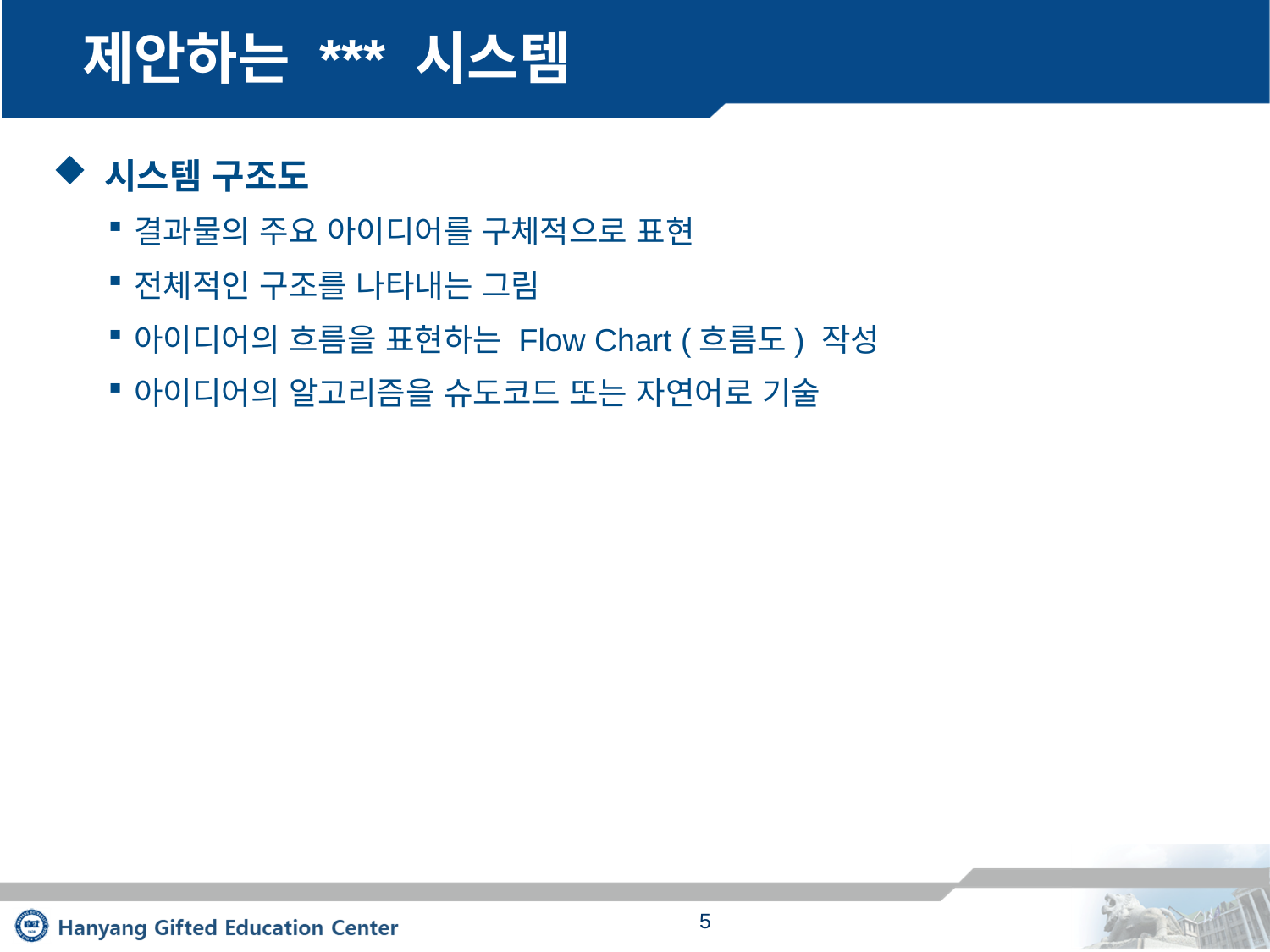

# 제안하는 *** 시스템
 시스템 구조도
결과물의 주요 아이디어를 구체적으로 표현
전체적인 구조를 나타내는 그림
아이디어의 흐름을 표현하는 Flow Chart (흐름도) 작성
아이디어의 알고리즘을 슈도코드 또는 자연어로 기술